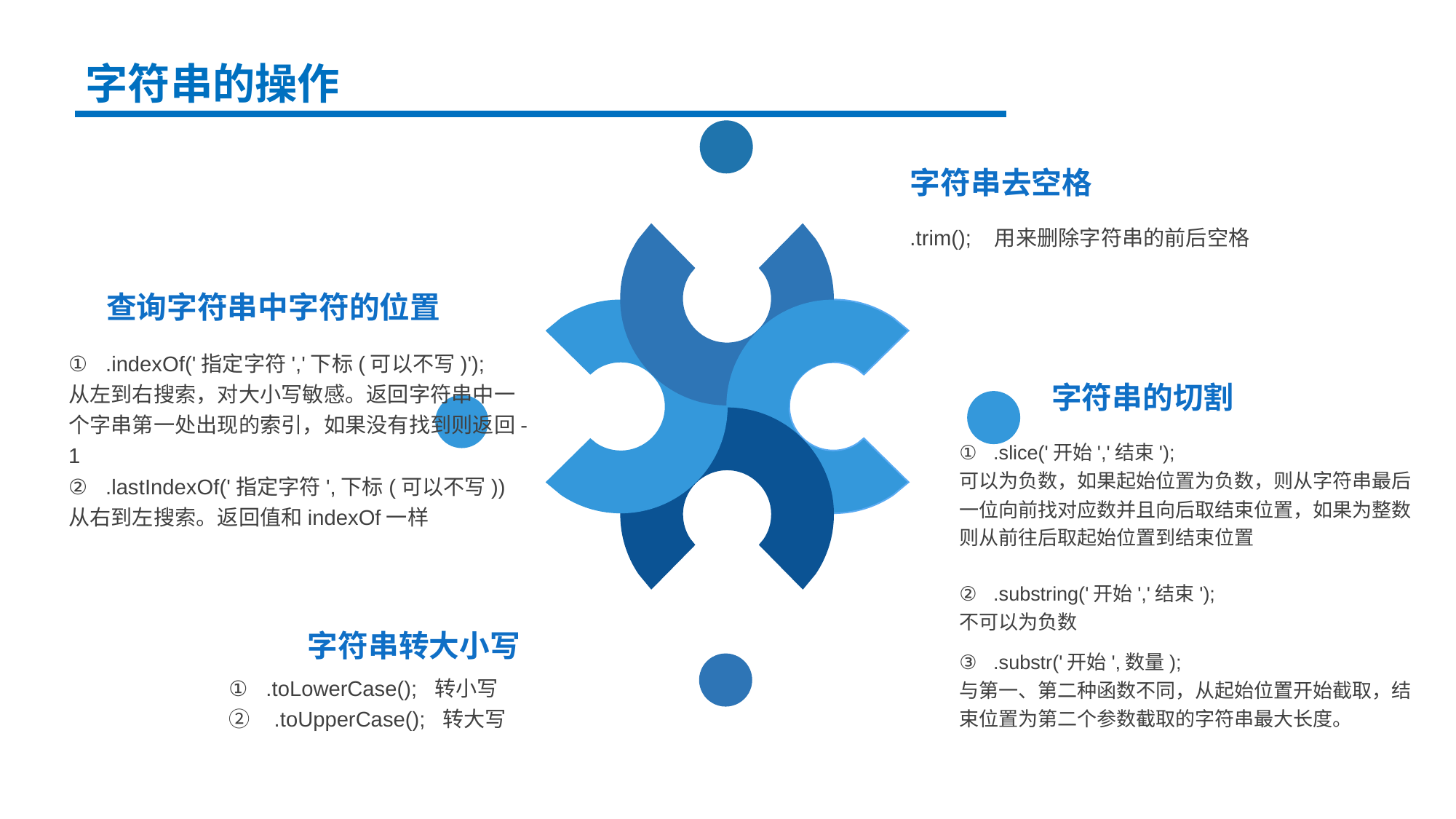

字符串的操作

字符串去空格
.trim();   用来删除字符串的前后空格

查询字符串中字符的位置
①   .indexOf('指定字符','下标(可以不写)');
从左到右搜索，对大小写敏感。返回字符串中一个字串第一处出现的索引，如果没有找到则返回-1
字符串的切割

①   .slice('开始','结束');
可以为负数，如果起始位置为负数，则从字符串最后一位向前找对应数并且向后取结束位置，如果为整数则从前往后取起始位置到结束位置
②   .lastIndexOf('指定字符',下标(可以不写))
从右到左搜索。返回值和indexOf一样
②   .substring('开始','结束');
不可以为负数
字符串转大小写
③   .substr('开始',数量);
与第一、第二种函数不同，从起始位置开始截取，结束位置为第二个参数截取的字符串最大长度。

①   .toLowerCase();  转小写
②    .toUpperCase();  转大写